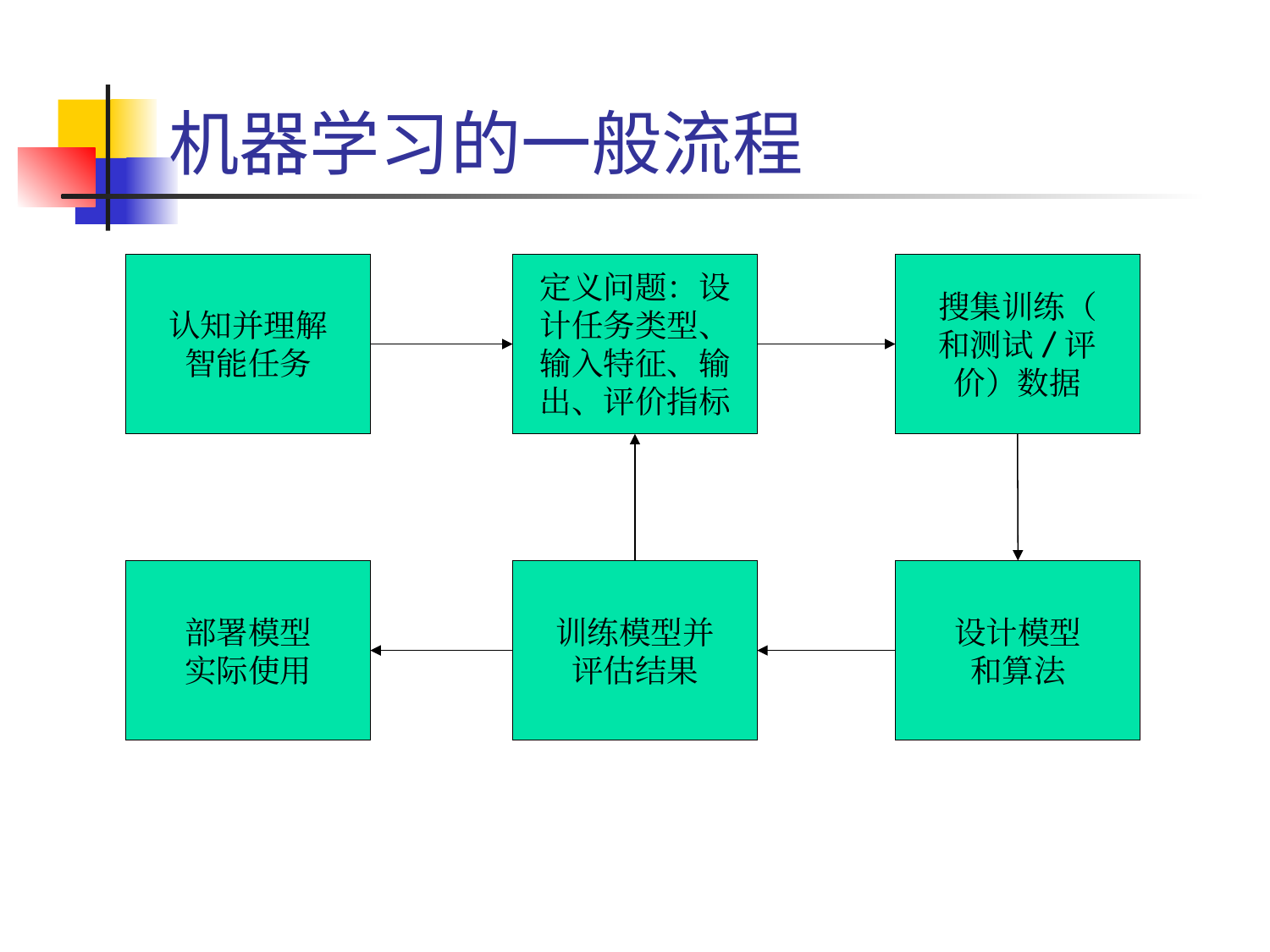

# 机器学习的一般流程
定义问题：设计任务类型、输入特征、输出、评价指标
搜集训练（
和测试/评
价）数据
认知并理解
智能任务
部署模型
实际使用
训练模型并
评估结果
设计模型
和算法